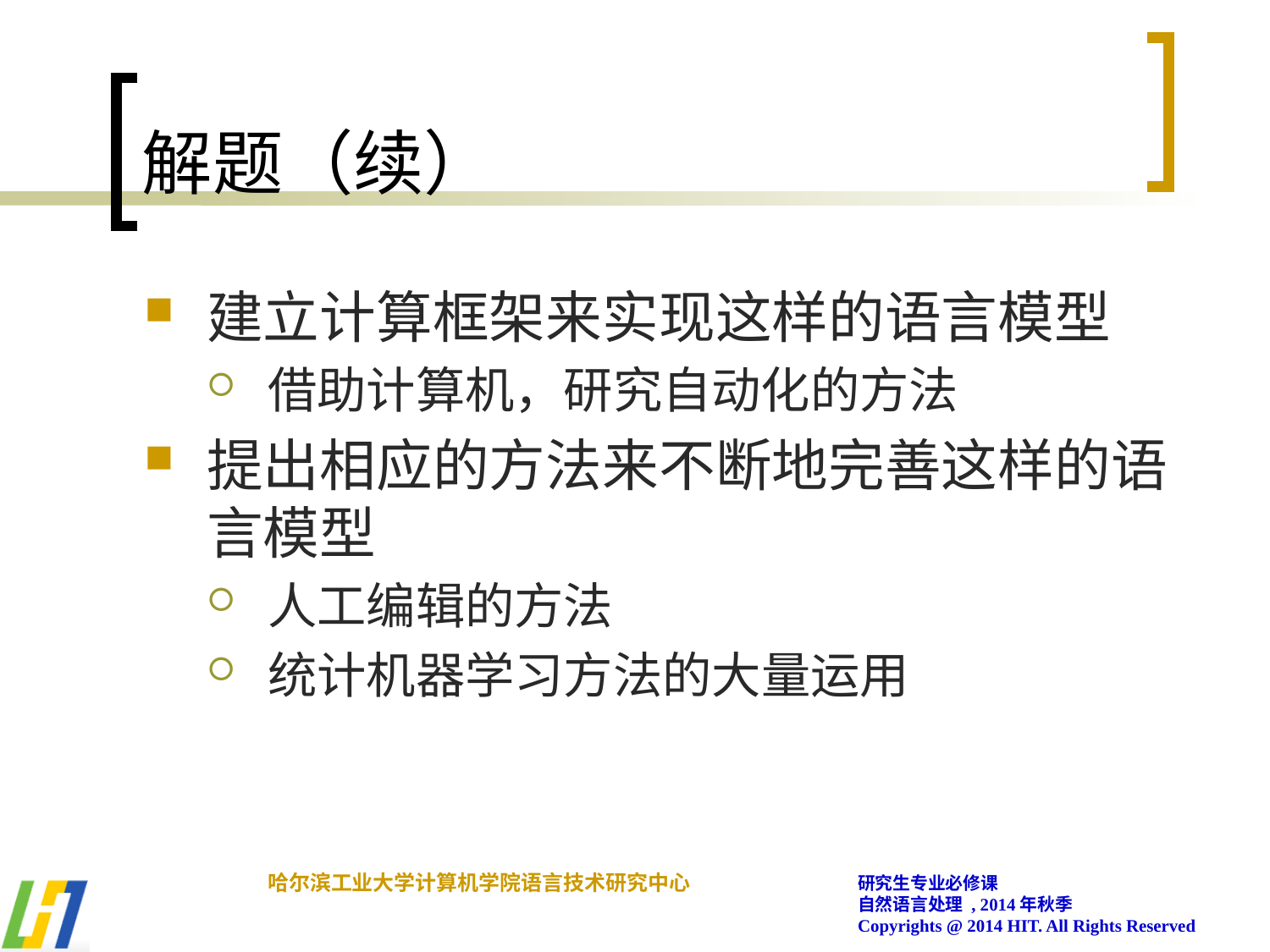

# 解题（续）
建立计算框架来实现这样的语言模型
借助计算机，研究自动化的方法
提出相应的方法来不断地完善这样的语言模型
人工编辑的方法
统计机器学习方法的大量运用

哈尔滨工业大学计算机学院语言技术研究中心
研究生专业必修课
自然语言处理 , 2014年秋季
Copyrights @ 2014 HIT. All Rights Reserved